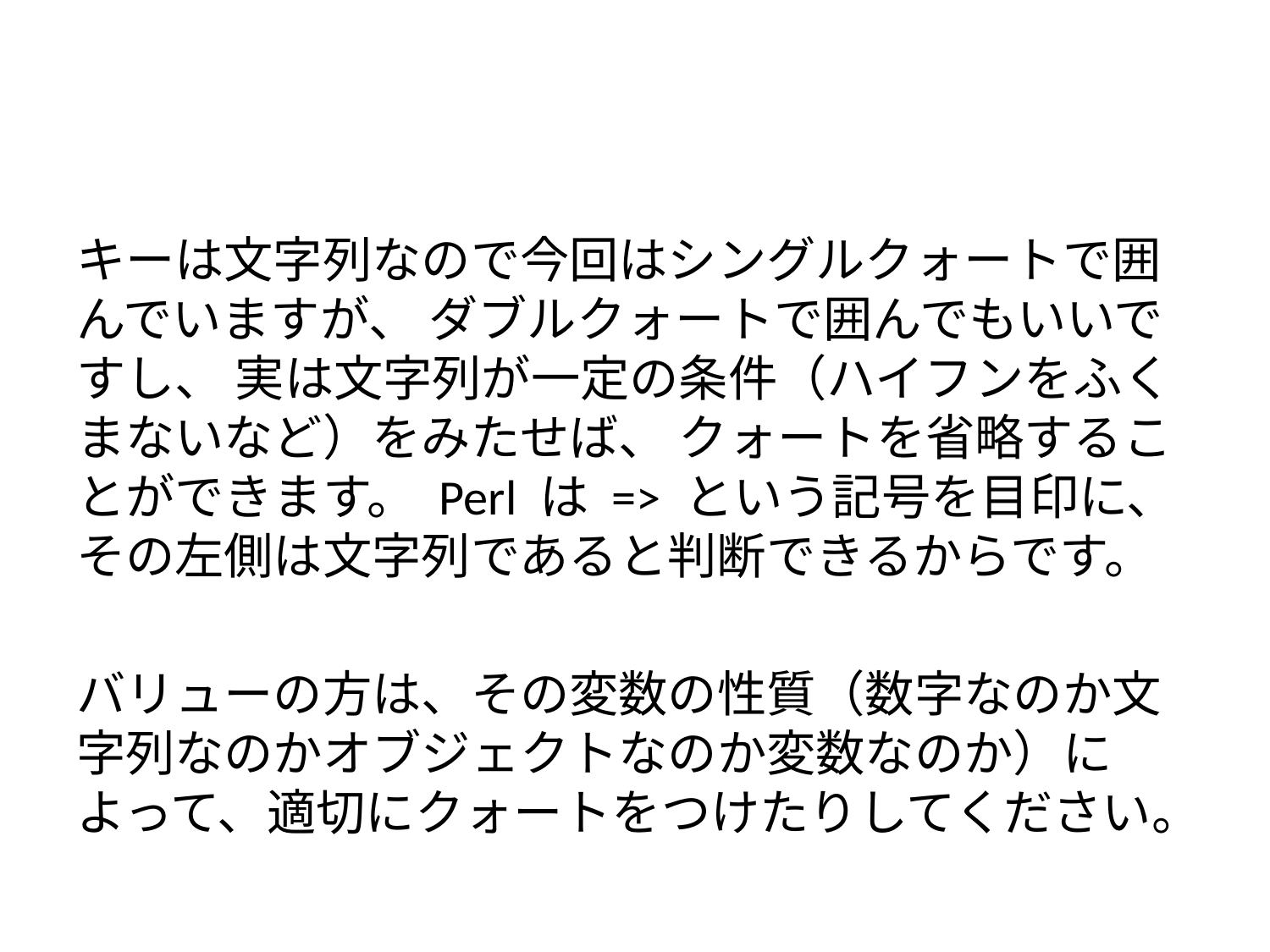

#
キーは文字列なので今回はシングルクォートで囲んでいますが、 ダブルクォートで囲んでもいいですし、 実は文字列が一定の条件（ハイフンをふくまないなど）をみたせば、 クォートを省略することができます。 Perl は => という記号を目印に、その左側は文字列であると判断できるからです。

バリューの方は、その変数の性質（数字なのか文字列なのかオブジェクトなのか変数なのか）によって、適切にクォートをつけたりしてください。